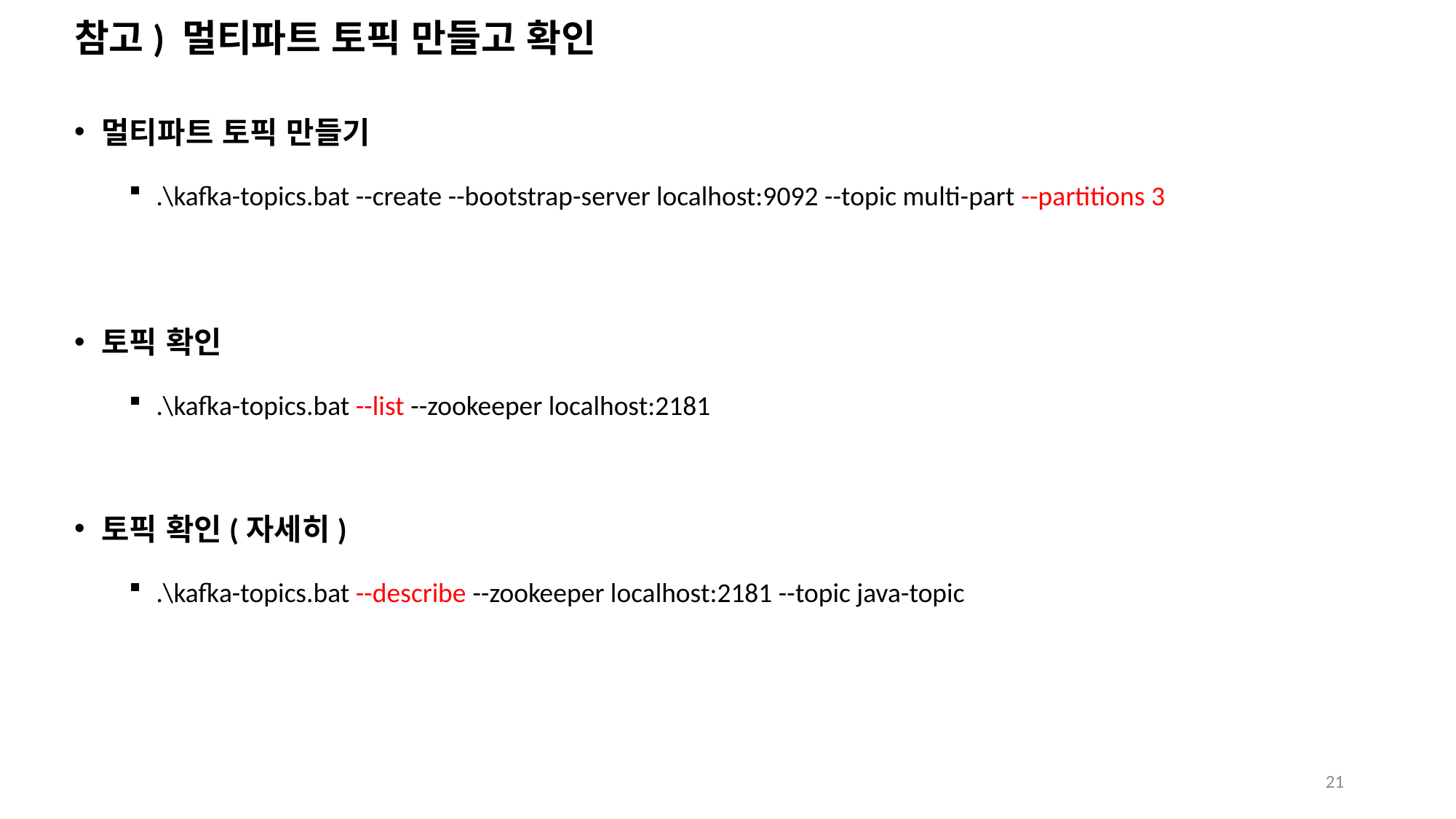

# 참고) 멀티파트 토픽 만들고 확인
멀티파트 토픽 만들기
.\kafka-topics.bat --create --bootstrap-server localhost:9092 --topic multi-part --partitions 3

토픽 확인
.\kafka-topics.bat --list --zookeeper localhost:2181

토픽 확인(자세히)
.\kafka-topics.bat --describe --zookeeper localhost:2181 --topic java-topic

21